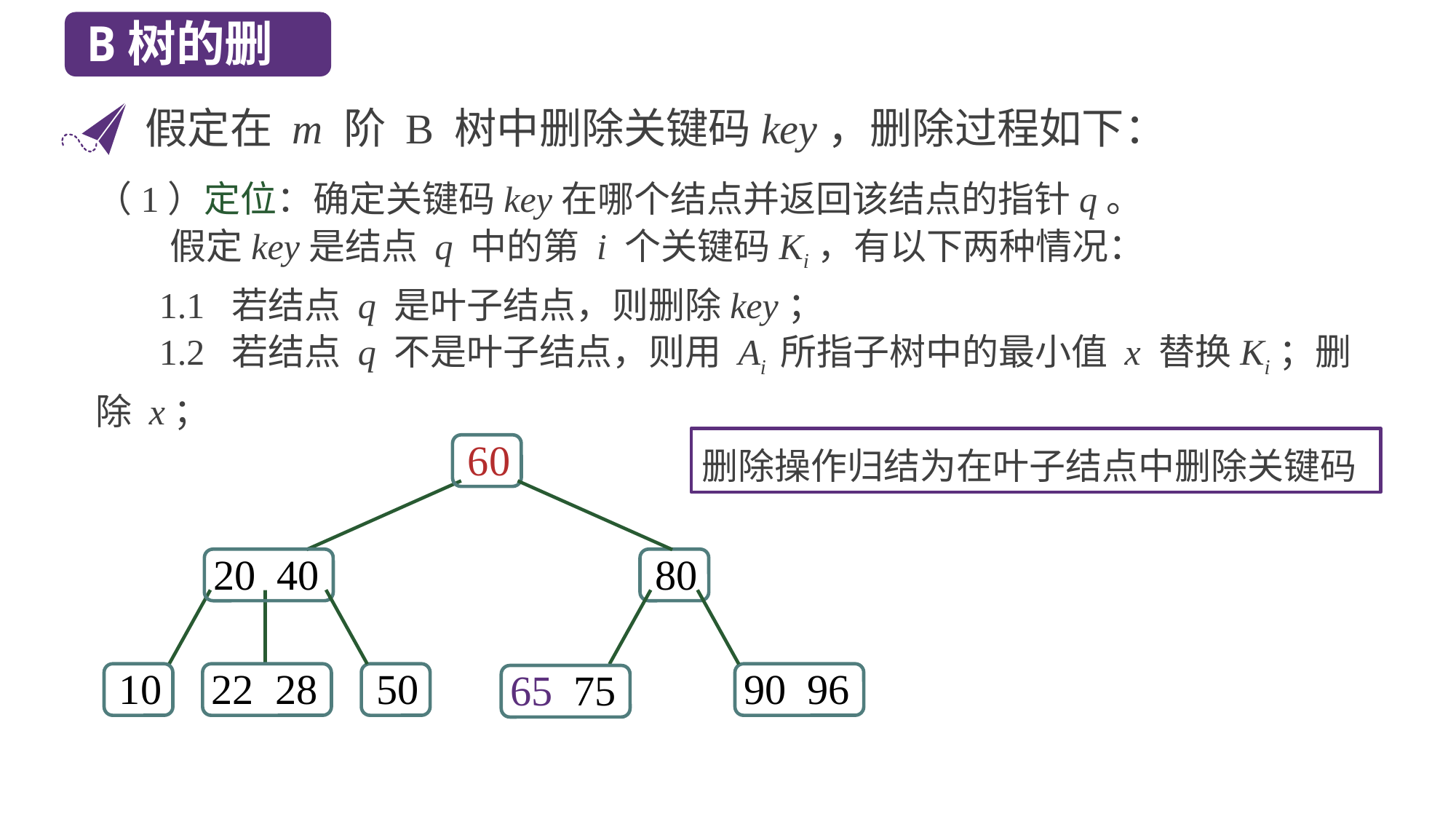

B树的删除

假定在 m 阶 B 树中删除关键码key，删除过程如下：

（1）定位：确定关键码key在哪个结点并返回该结点的指针q。
        假定key是结点 q 中的第 i 个关键码Ki，有以下两种情况：
       1.1  若结点 q 是叶子结点，则删除key；
       1.2  若结点 q 不是叶子结点，则用 Ai 所指子树中的最小值 x 替换Ki；删除 x；
删除操作归结为在叶子结点中删除关键码
60

20  40
80

10
22  28
50
90  96
65  75